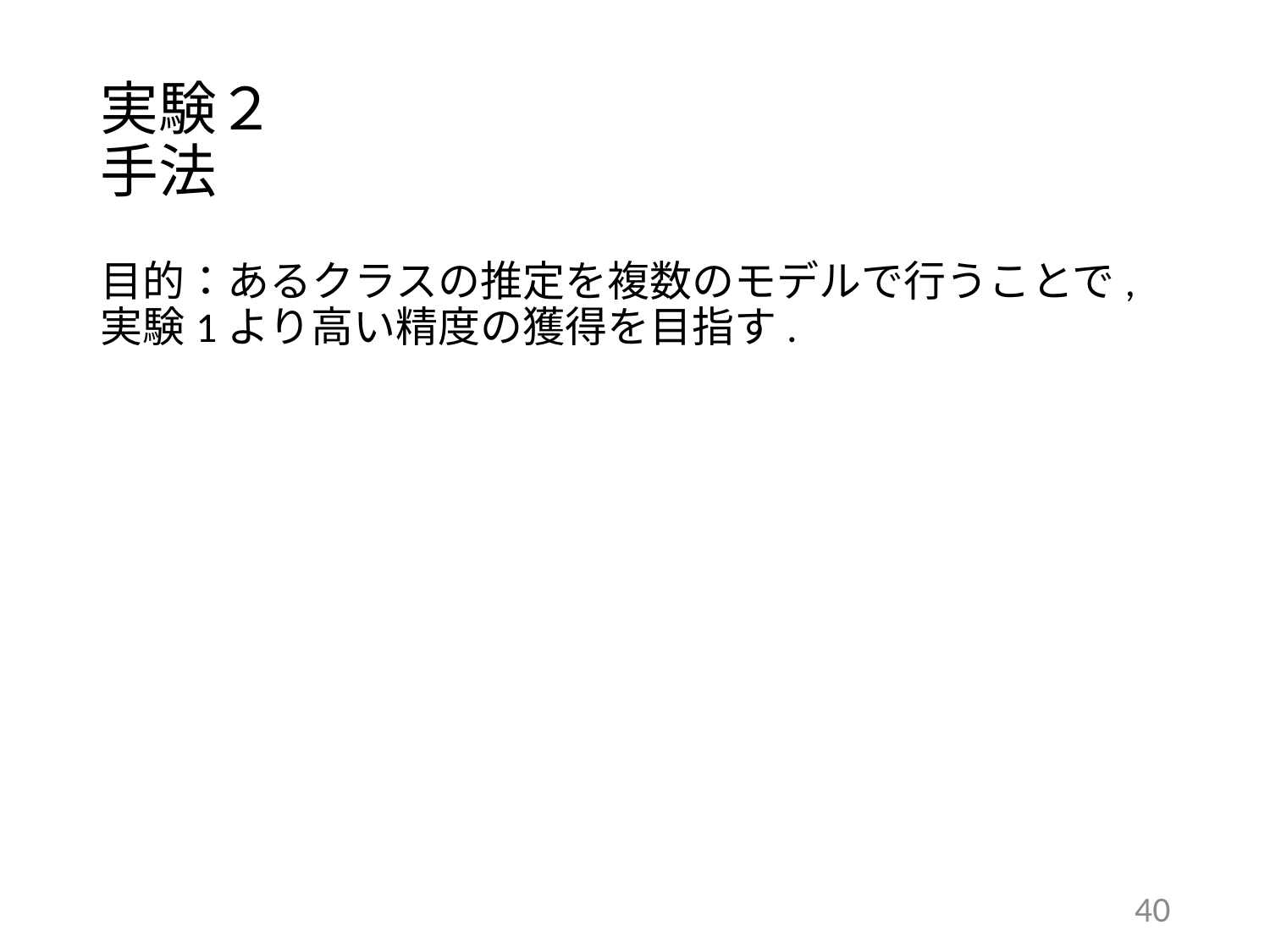

# 実験２ 手法
目的：あるクラスの推定を複数のモデルで行うことで, 実験1より高い精度の獲得を目指す.

40